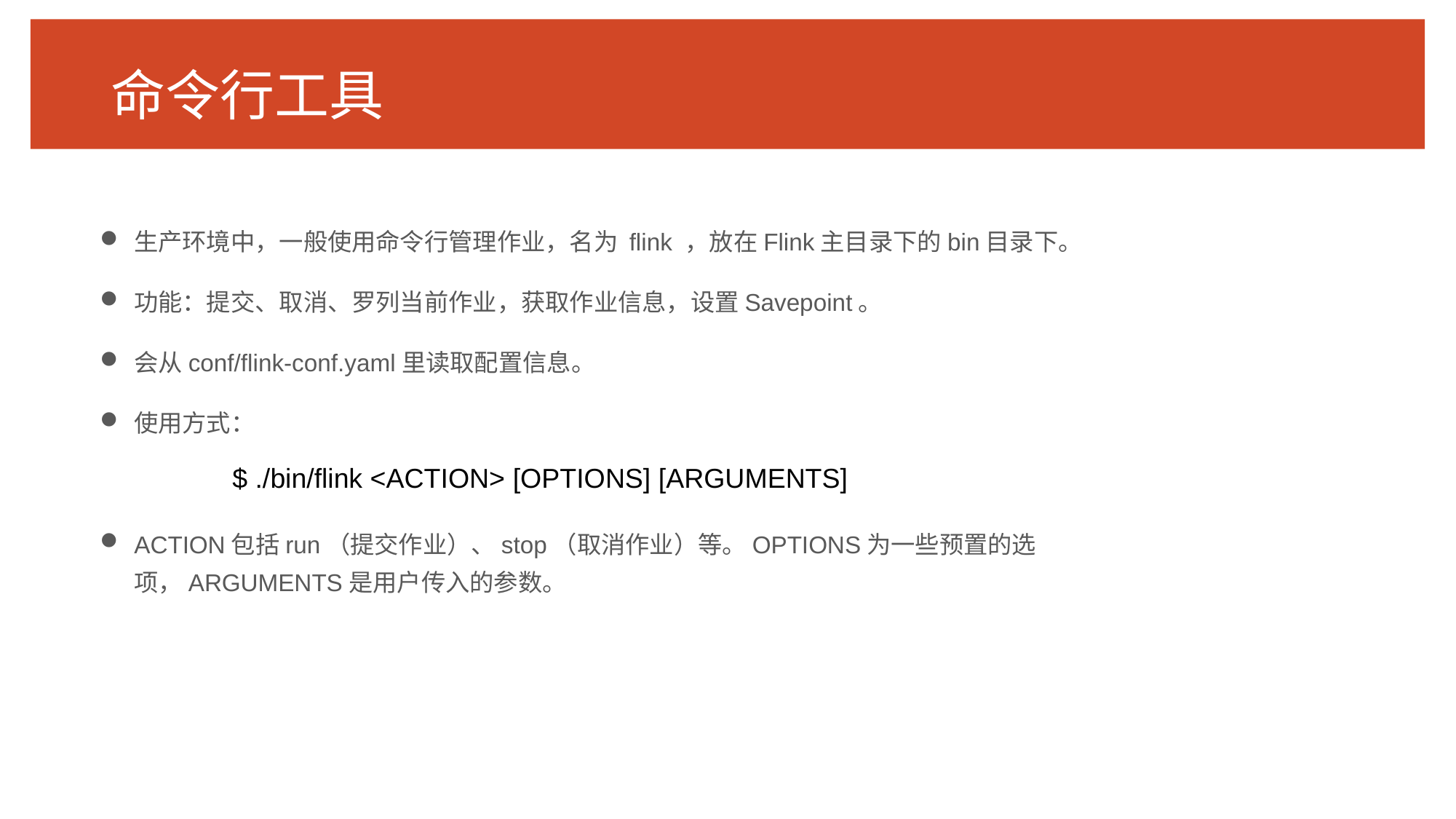

# 命令行工具
生产环境中，一般使用命令行管理作业，名为 flink ，放在Flink主目录下的bin目录下。
功能：提交、取消、罗列当前作业，获取作业信息，设置Savepoint。
会从conf/flink-conf.yaml里读取配置信息。
使用方式：

ACTION包括run（提交作业）、stop（取消作业）等。OPTIONS为一些预置的选项，ARGUMENTS是用户传入的参数。

$ ./bin/flink <ACTION> [OPTIONS] [ARGUMENTS]